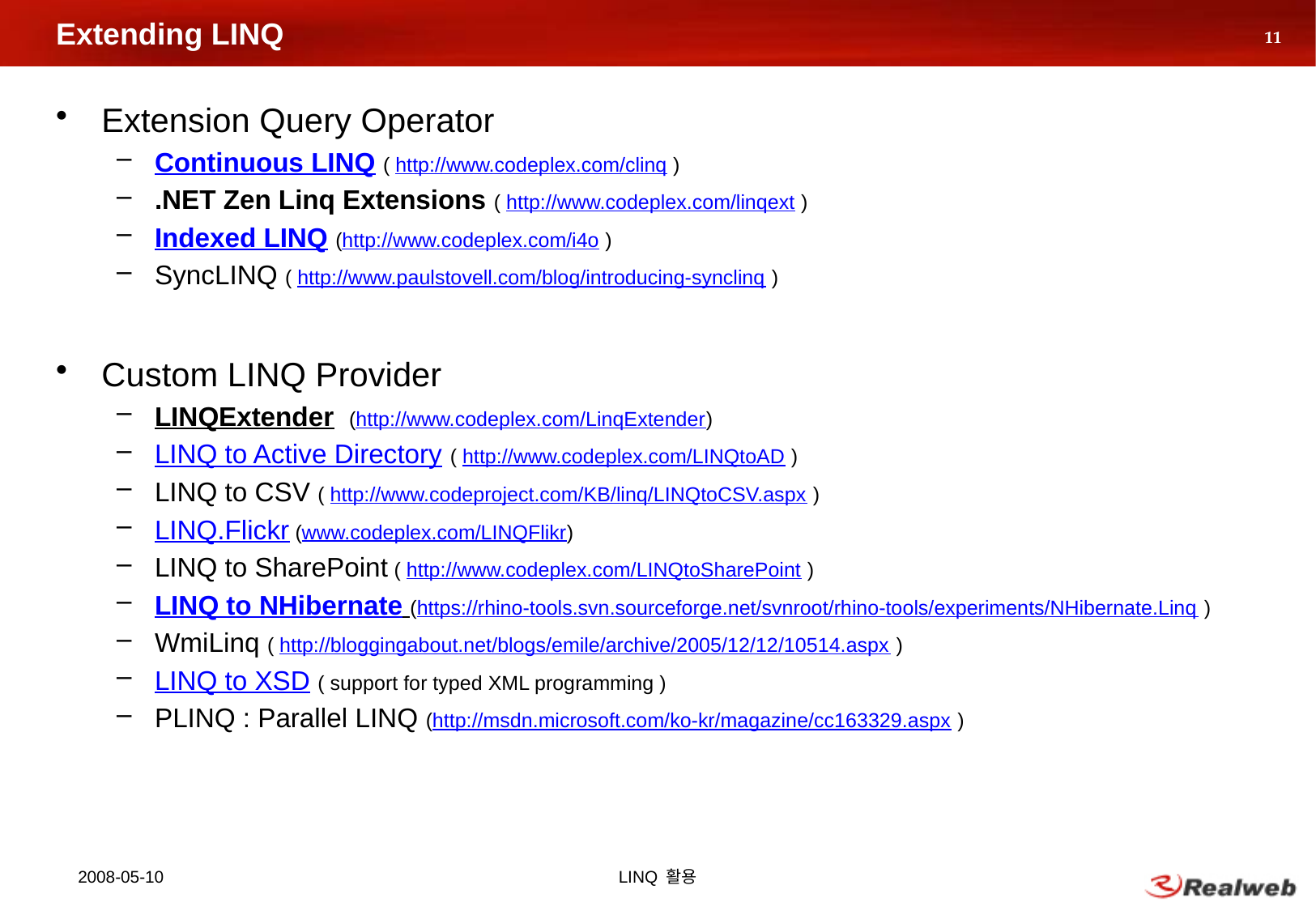

# Extending LINQ
11
Extension Query Operator
Continuous LINQ ( http://www.codeplex.com/clinq )
.NET Zen Linq Extensions ( http://www.codeplex.com/linqext )
Indexed LINQ (http://www.codeplex.com/i4o )
SyncLINQ ( http://www.paulstovell.com/blog/introducing-synclinq )

Custom LINQ Provider
LINQExtender  (http://www.codeplex.com/LinqExtender)
LINQ to Active Directory ( http://www.codeplex.com/LINQtoAD )
LINQ to CSV ( http://www.codeproject.com/KB/linq/LINQtoCSV.aspx )
LINQ.Flickr (www.codeplex.com/LINQFlikr)
LINQ to SharePoint ( http://www.codeplex.com/LINQtoSharePoint )
LINQ to NHibernate (https://rhino-tools.svn.sourceforge.net/svnroot/rhino-tools/experiments/NHibernate.Linq )
WmiLinq ( http://bloggingabout.net/blogs/emile/archive/2005/12/12/10514.aspx )
LINQ to XSD ( support for typed XML programming )
PLINQ : Parallel LINQ (http://msdn.microsoft.com/ko-kr/magazine/cc163329.aspx )
2008-05-10
LINQ 활용